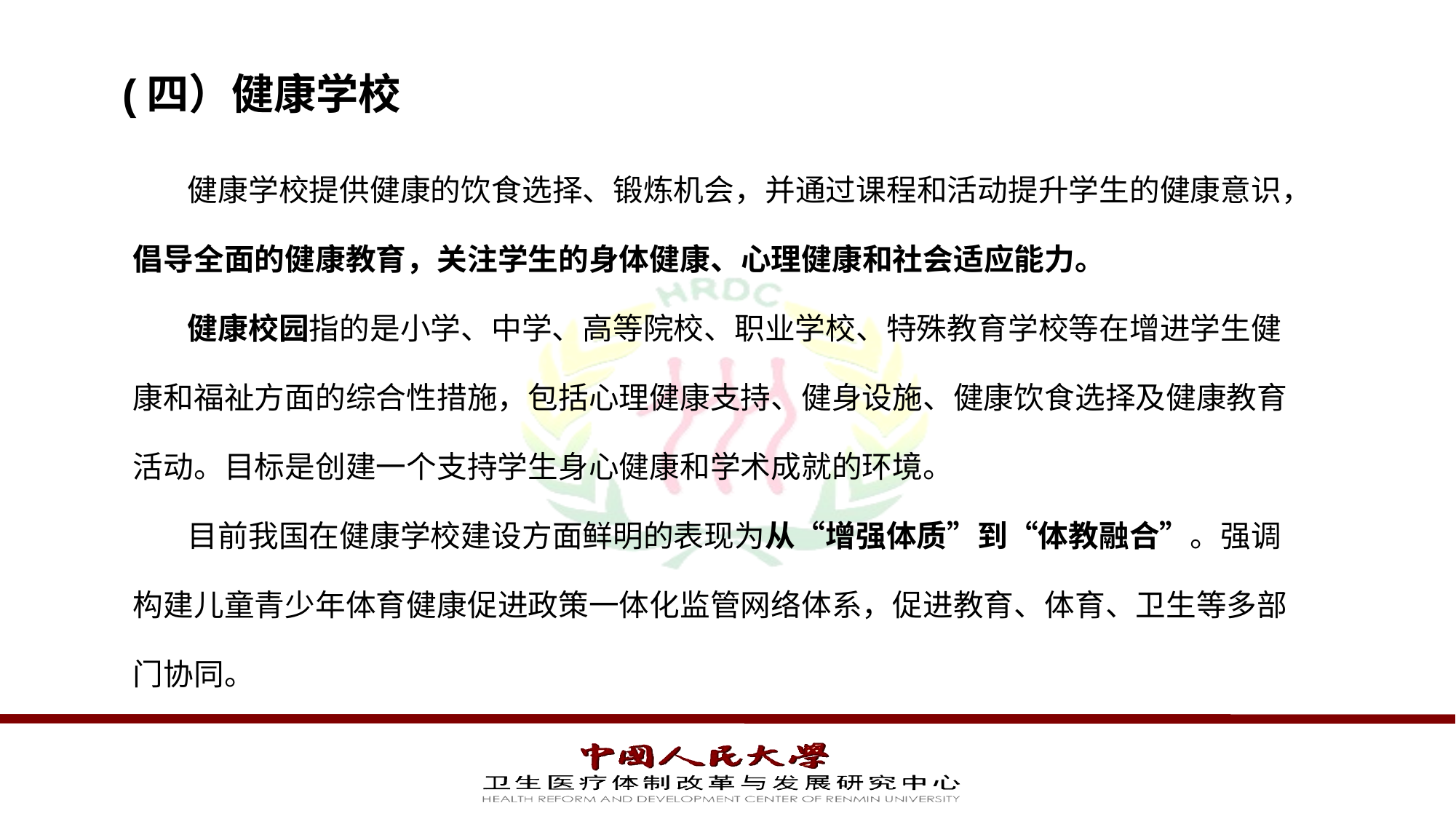

# (四）健康学校
健康学校提供健康的饮食选择、锻炼机会，并通过课程和活动提升学生的健康意识，倡导全面的健康教育，关注学生的身体健康、心理健康和社会适应能力。
健康校园指的是小学、中学、高等院校、职业学校、特殊教育学校等在增进学生健康和福祉方面的综合性措施，包括心理健康支持、健身设施、健康饮食选择及健康教育活动。目标是创建一个支持学生身心健康和学术成就的环境。
目前我国在健康学校建设方面鲜明的表现为从“增强体质”到“体教融合”。强调构建儿童青少年体育健康促进政策一体化监管网络体系，促进教育、体育、卫生等多部门协同。